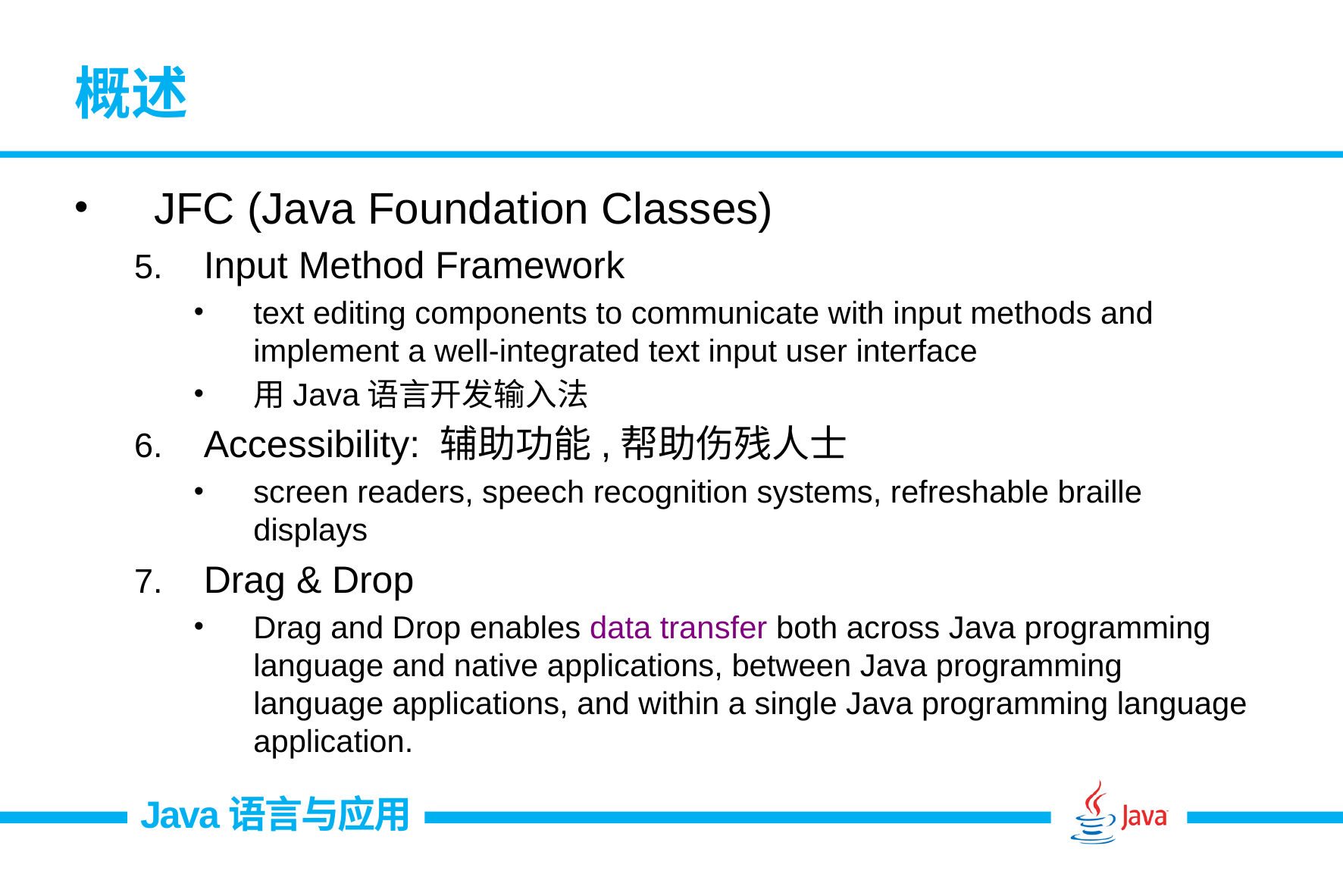

# 概述
JFC (Java Foundation Classes)
Input Method Framework
text editing components to communicate with input methods and implement a well-integrated text input user interface
用Java语言开发输入法
Accessibility: 辅助功能,帮助伤残人士
screen readers, speech recognition systems, refreshable braille displays
Drag & Drop
Drag and Drop enables data transfer both across Java programming language and native applications, between Java programming language applications, and within a single Java programming language application.